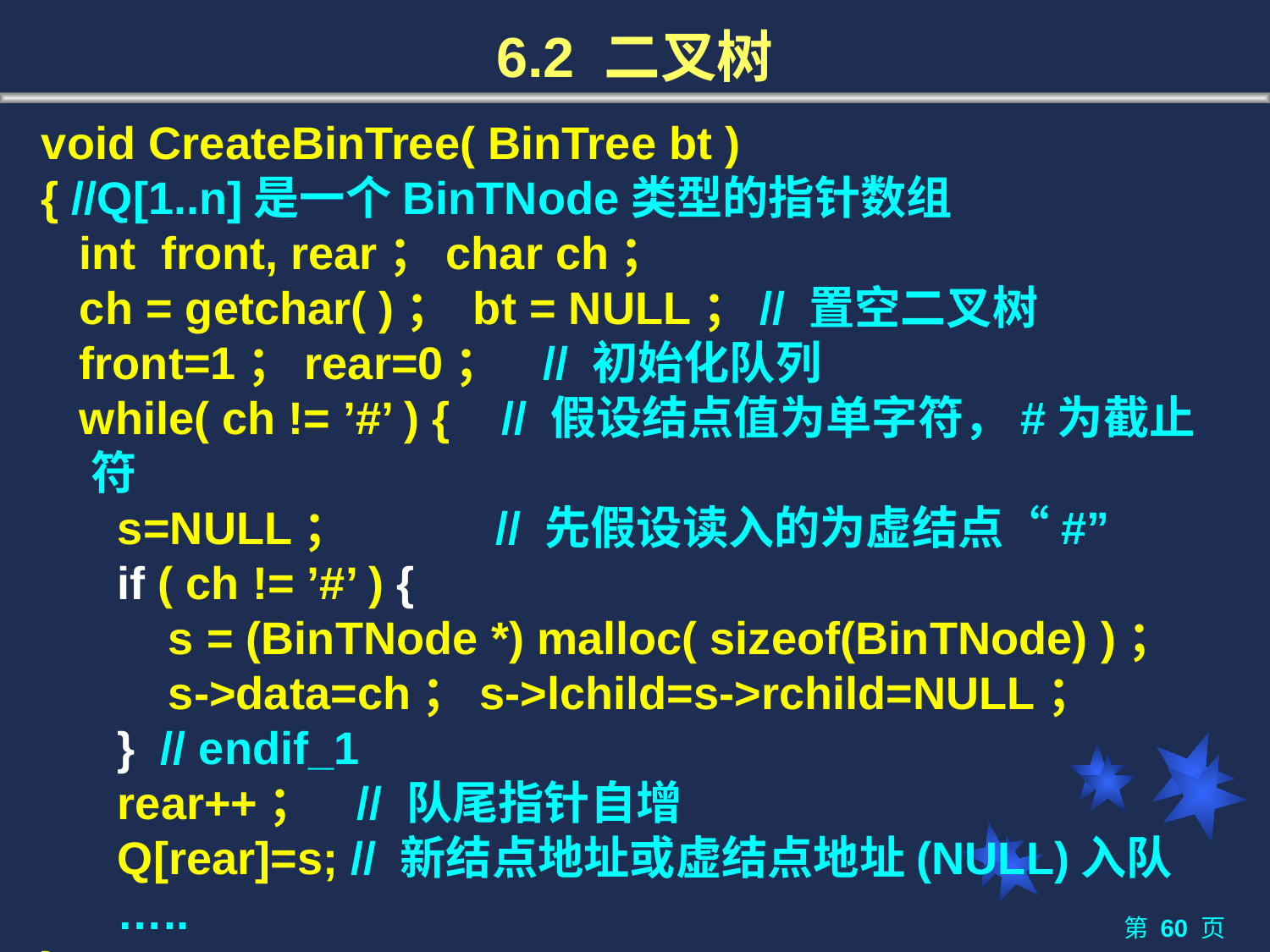

# 6.2 二叉树
void CreateBinTree( BinTree bt )
{ //Q[1..n]是一个BinTNode类型的指针数组
   int  front, rear；char ch；
   ch = getchar( )； bt = NULL；// 置空二叉树
   front=1；rear=0；   // 初始化队列
   while( ch != ’#’ ) {    // 假设结点值为单字符，#为截止符
      s=NULL；             // 先假设读入的为虚结点“#”
      if ( ch != ’#’ ) {
          s = (BinTNode *) malloc( sizeof(BinTNode) )；
          s->data=ch；s->lchild=s->rchild=NULL；
      }  // endif_1
      rear++；   // 队尾指针自增
      Q[rear]=s; // 新结点地址或虚结点地址(NULL)入队
      …..
}
第 60 页